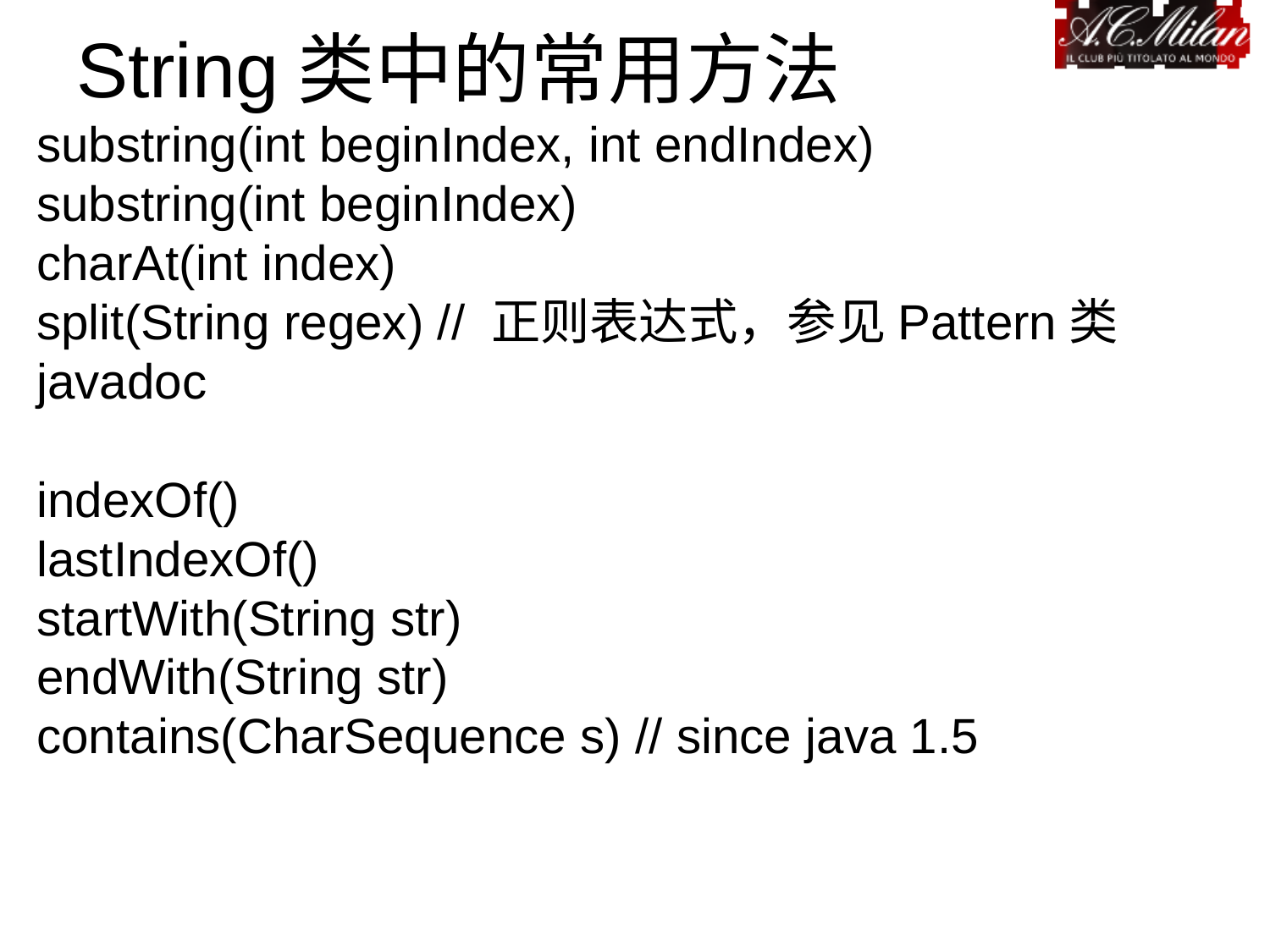

String类中的常用方法
substring(int beginIndex, int endIndex)
substring(int beginIndex)
charAt(int index)
split(String regex) // 正则表达式，参见Pattern类javadoc

indexOf()
lastIndexOf()
startWith(String str)
endWith(String str)
contains(CharSequence s) // since java 1.5